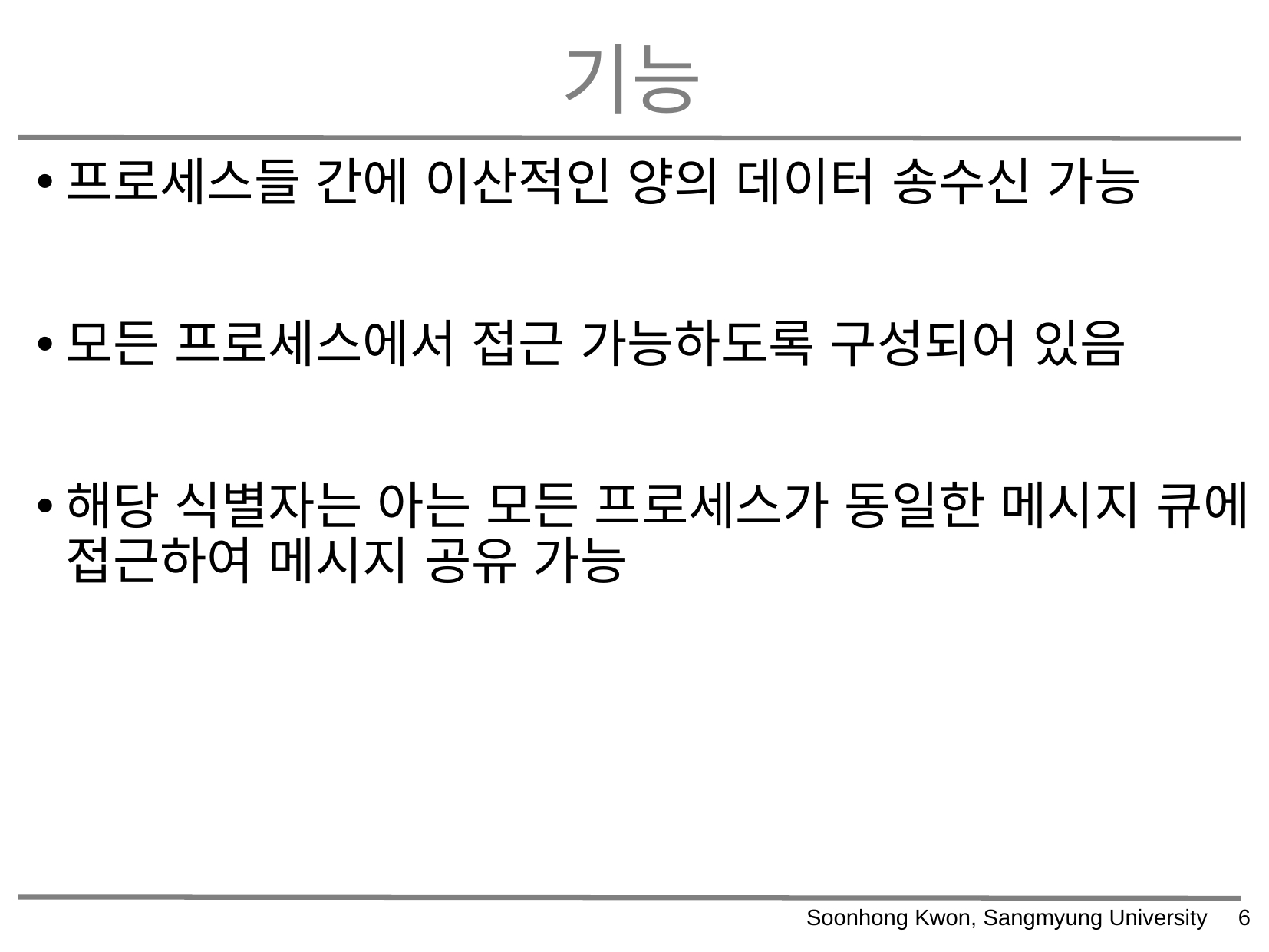

# 기능
프로세스들 간에 이산적인 양의 데이터 송수신 가능

모든 프로세스에서 접근 가능하도록 구성되어 있음

해당 식별자는 아는 모든 프로세스가 동일한 메시지 큐에 접근하여 메시지 공유 가능